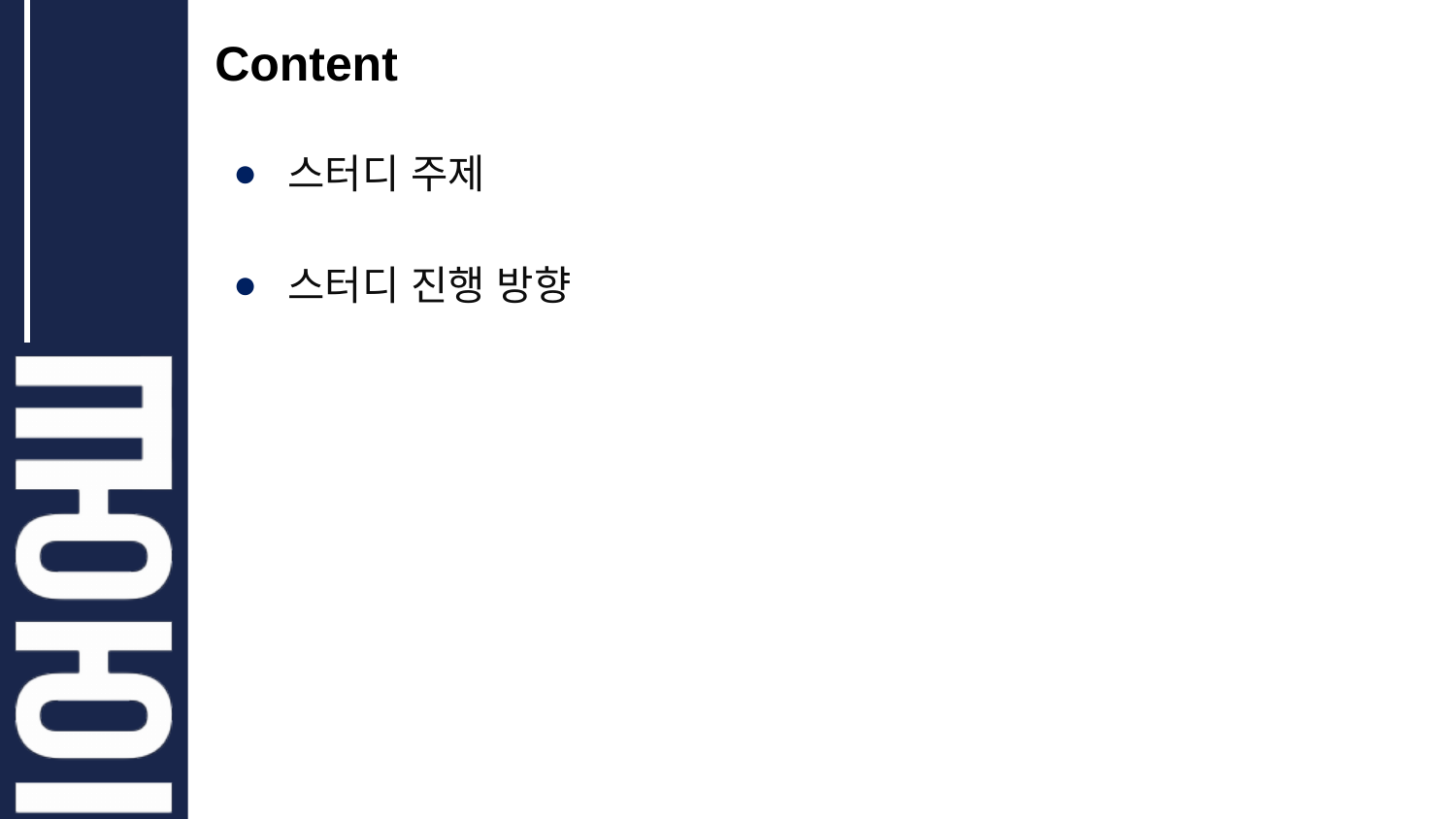

# Content
스터디 주제

스터디 진행 방향